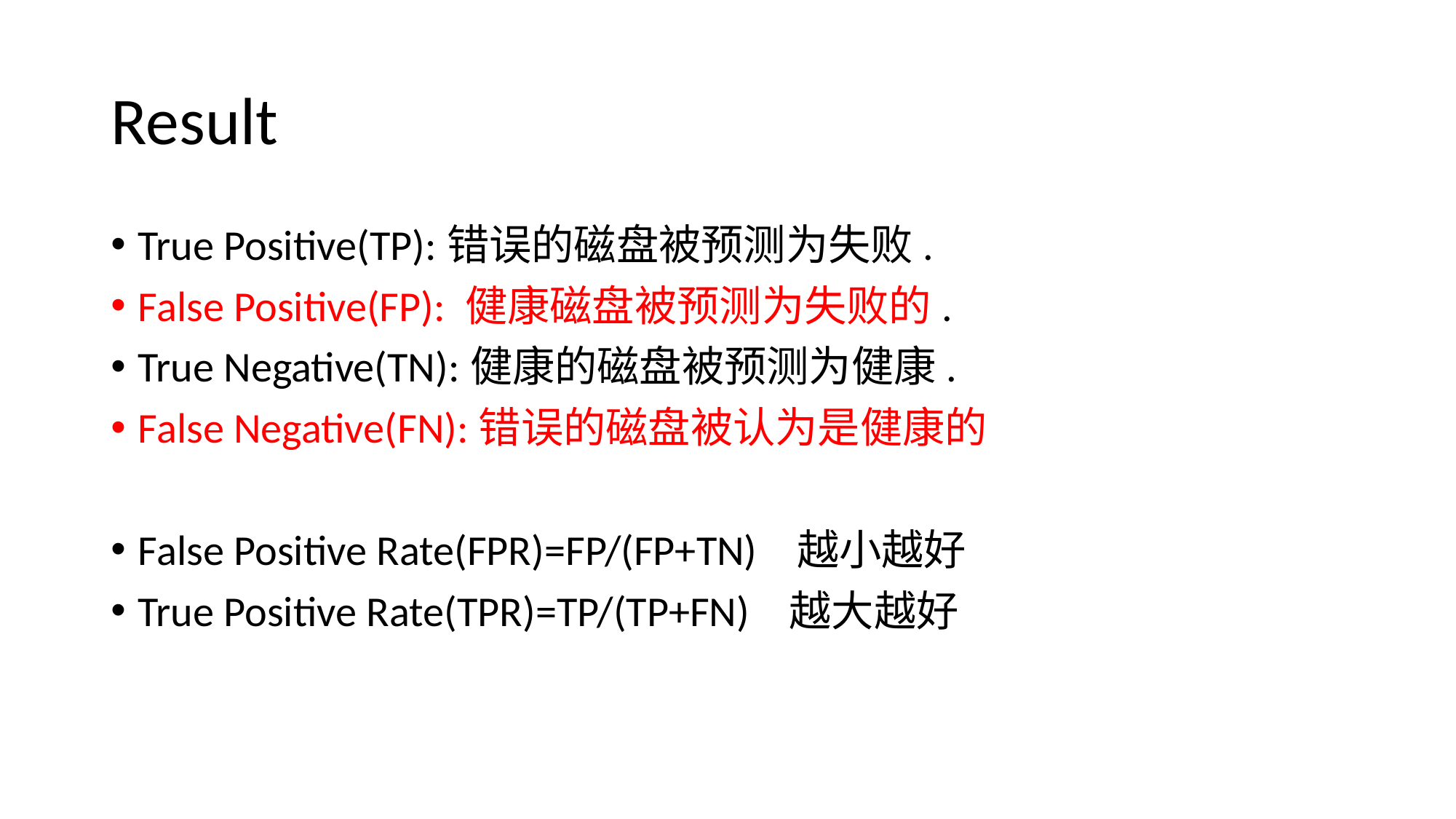

# Result
True Positive(TP):错误的磁盘被预测为失败.
False Positive(FP): 健康磁盘被预测为失败的.
True Negative(TN):健康的磁盘被预测为健康.
False Negative(FN):错误的磁盘被认为是健康的

False Positive Rate(FPR)=FP/(FP+TN)   越小越好
True Positive Rate(TPR)=TP/(TP+FN)   越大越好